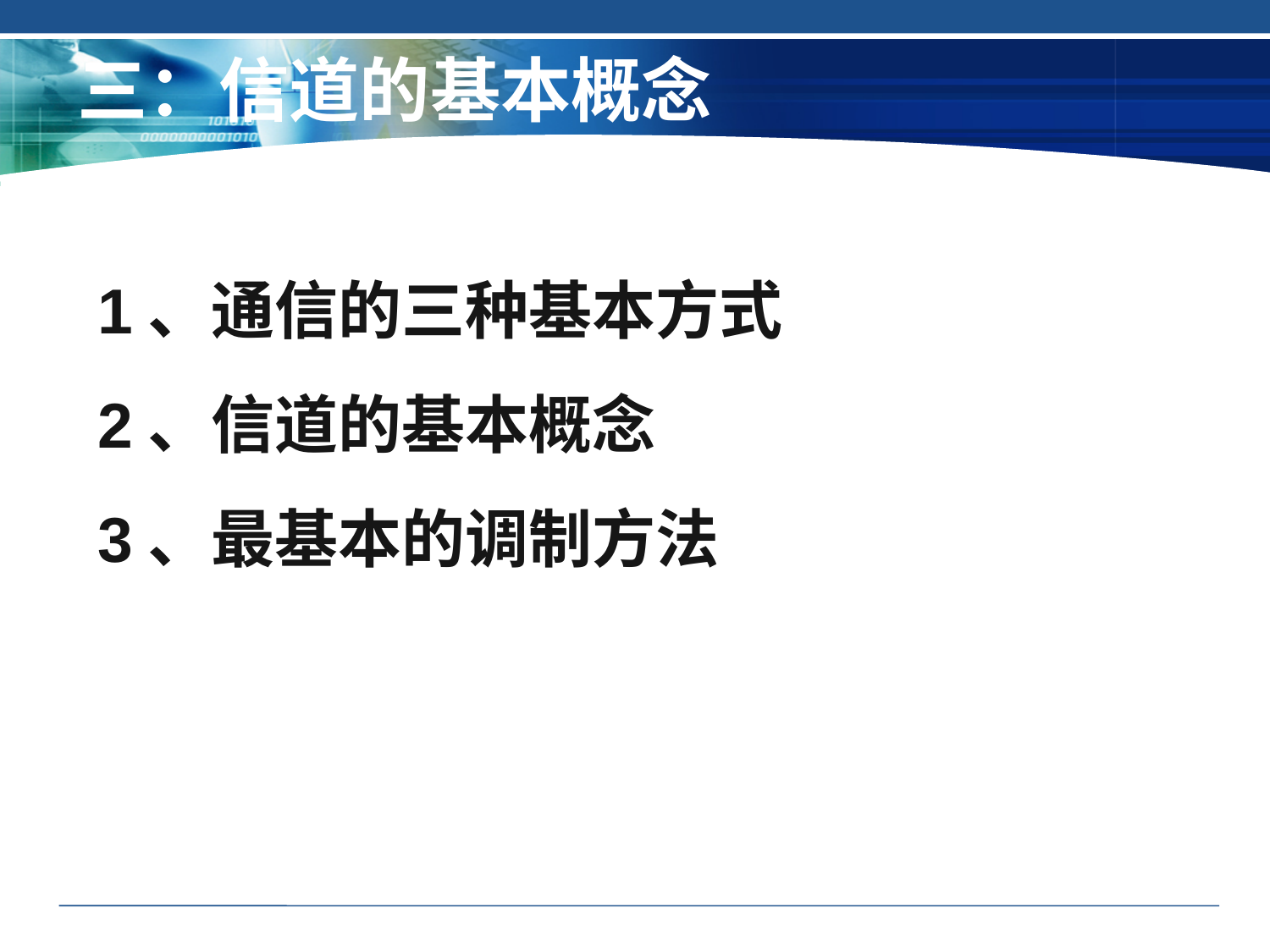

# 三：信道的基本概念
1、通信的三种基本方式
2、信道的基本概念
3、最基本的调制方法